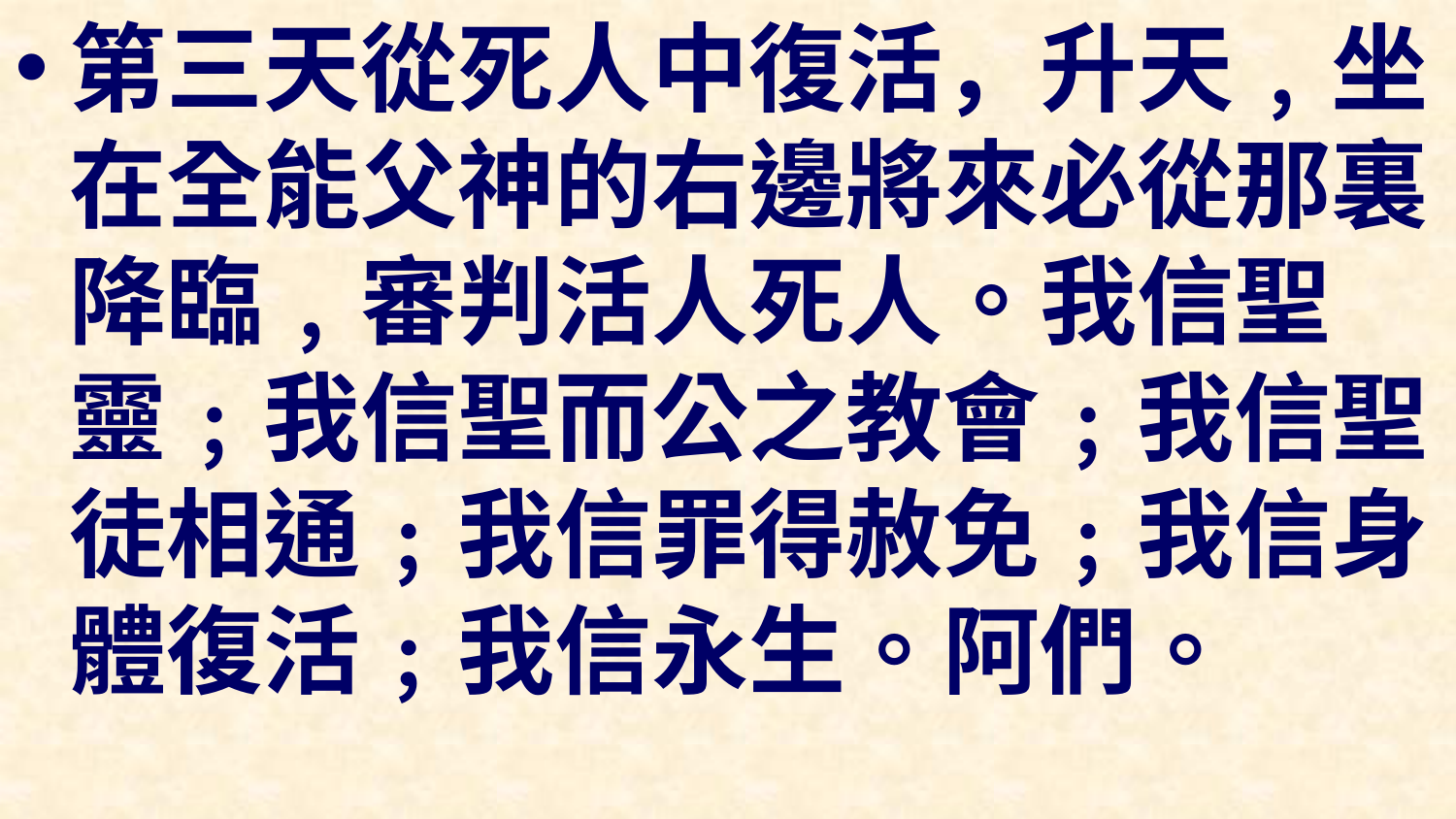

第三天從死人中復活，升天﹐坐在全能父神的右邊將來必從那裏降臨﹐審判活人死人。我信聖靈﹔我信聖而公之教會﹔我信聖徒相通﹔我信罪得赦免﹔我信身體復活﹔我信永生。阿們。